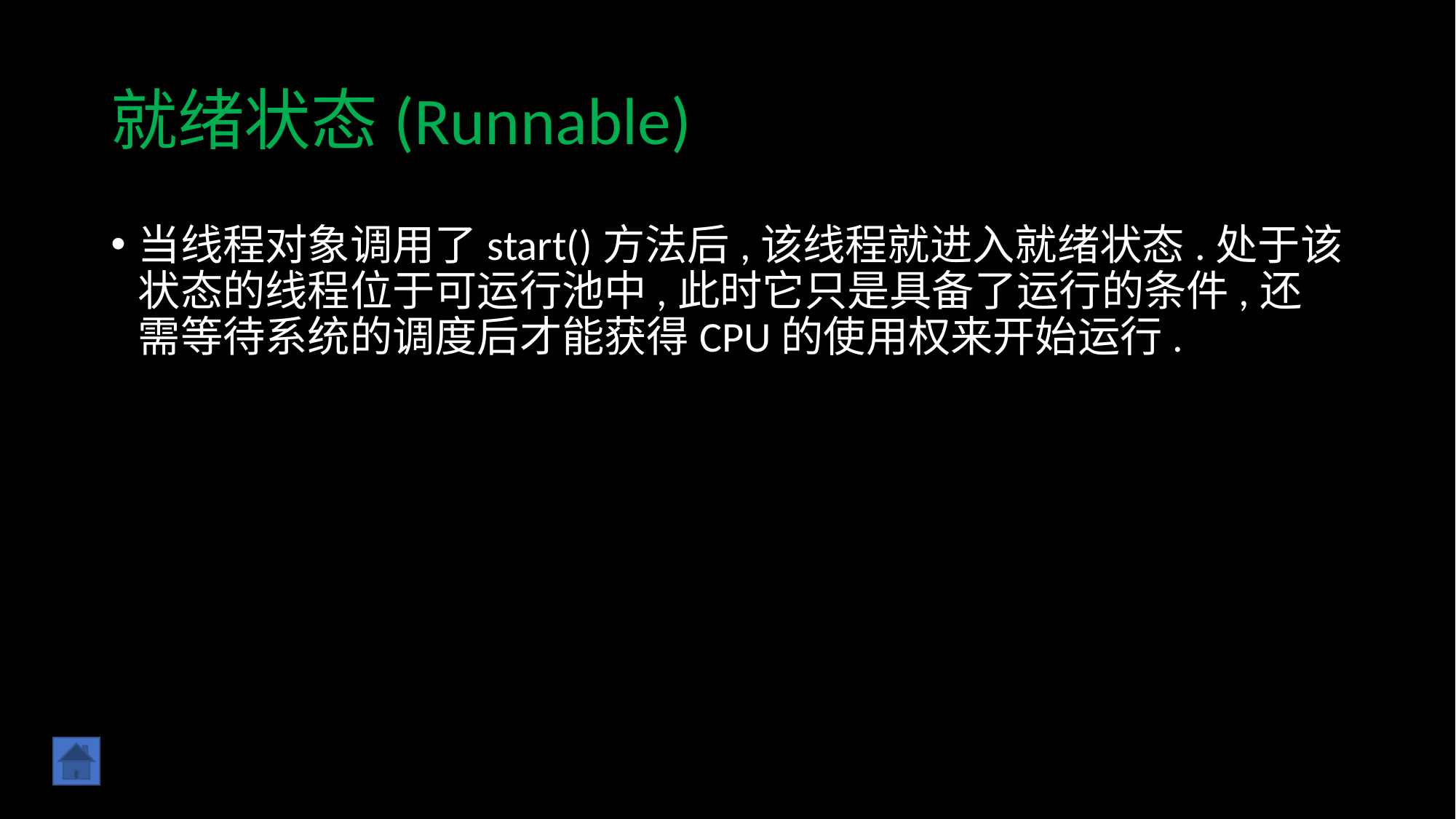

# 就绪状态(Runnable)
当线程对象调用了start()方法后,该线程就进入就绪状态.处于该状态的线程位于可运行池中,此时它只是具备了运行的条件,还需等待系统的调度后才能获得CPU的使用权来开始运行.